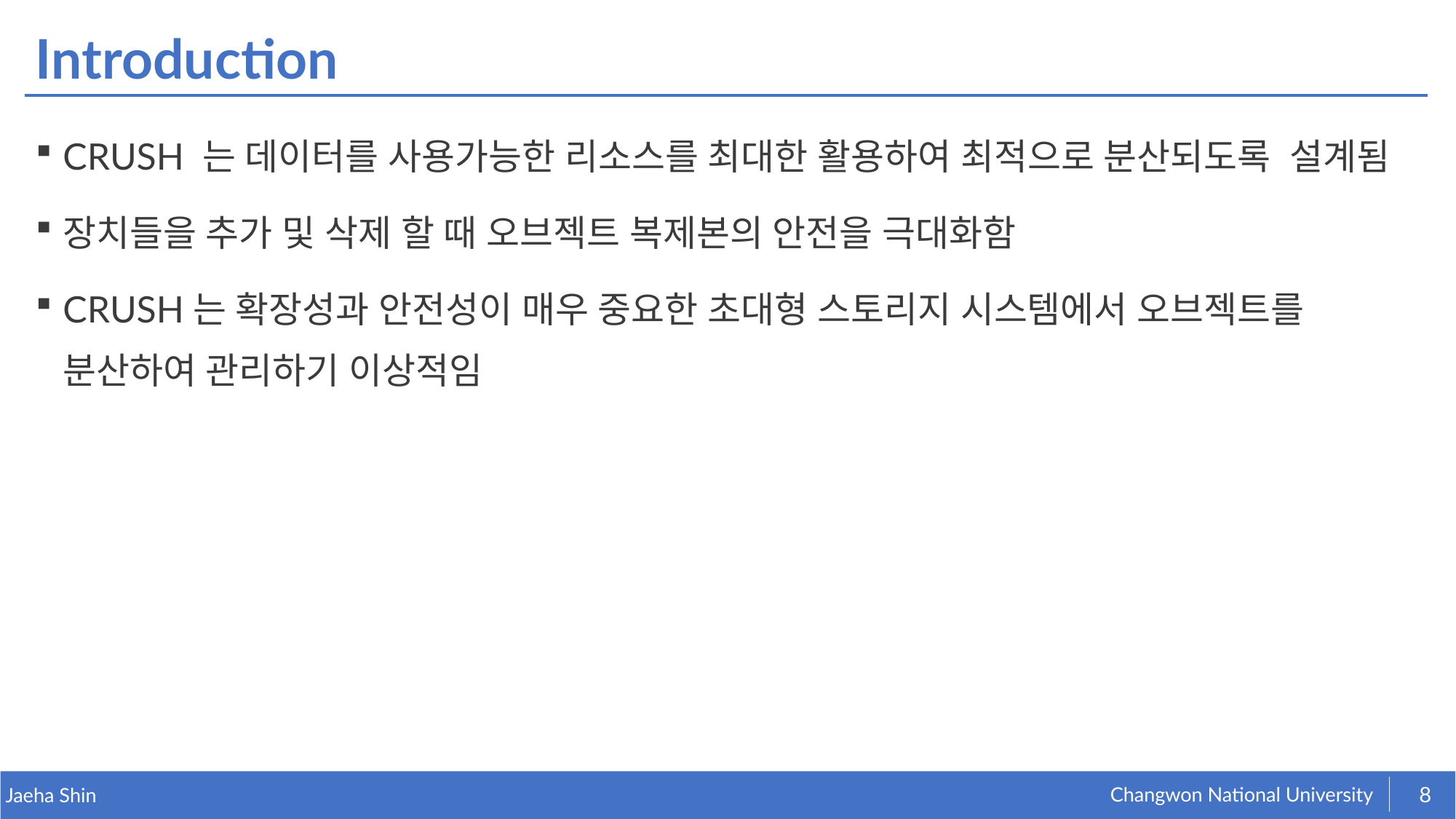

# Introduction
CRUSH 는 데이터를 사용가능한 리소스를 최대한 활용하여 최적으로 분산되도록  설계됨
장치들을 추가 및 삭제 할 때 오브젝트 복제본의 안전을 극대화함
CRUSH는 확장성과 안전성이 매우 중요한 초대형 스토리지 시스템에서 오브젝트를 분산하여 관리하기 이상적임
8